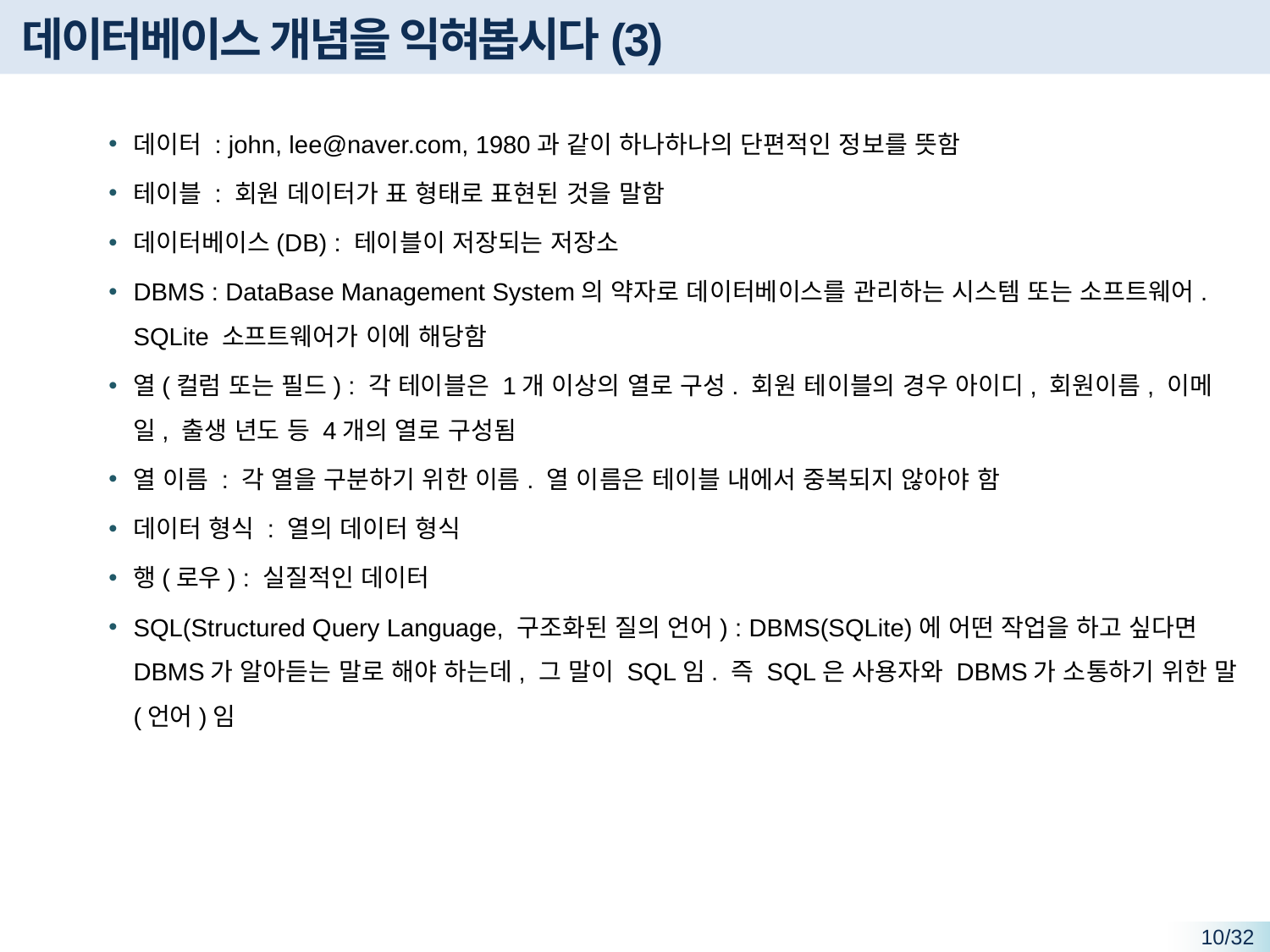

# 데이터베이스 개념을 익혀봅시다(3)
데이터 : john, lee@naver.com, 1980과 같이 하나하나의 단편적인 정보를 뜻함
테이블 : 회원 데이터가 표 형태로 표현된 것을 말함
데이터베이스(DB) : 테이블이 저장되는 저장소
DBMS : DataBase Management System의 약자로 데이터베이스를 관리하는 시스템 또는 소프트웨어. SQLite 소프트웨어가 이에 해당함
열(컬럼 또는 필드) : 각 테이블은 1개 이상의 열로 구성. 회원 테이블의 경우 아이디, 회원이름, 이메일, 출생 년도 등 4개의 열로 구성됨
열 이름 : 각 열을 구분하기 위한 이름. 열 이름은 테이블 내에서 중복되지 않아야 함
데이터 형식 : 열의 데이터 형식
행(로우) : 실질적인 데이터
SQL(Structured Query Language, 구조화된 질의 언어) : DBMS(SQLite)에 어떤 작업을 하고 싶다면 DBMS가 알아듣는 말로 해야 하는데, 그 말이 SQL임. 즉 SQL은 사용자와 DBMS가 소통하기 위한 말(언어)임